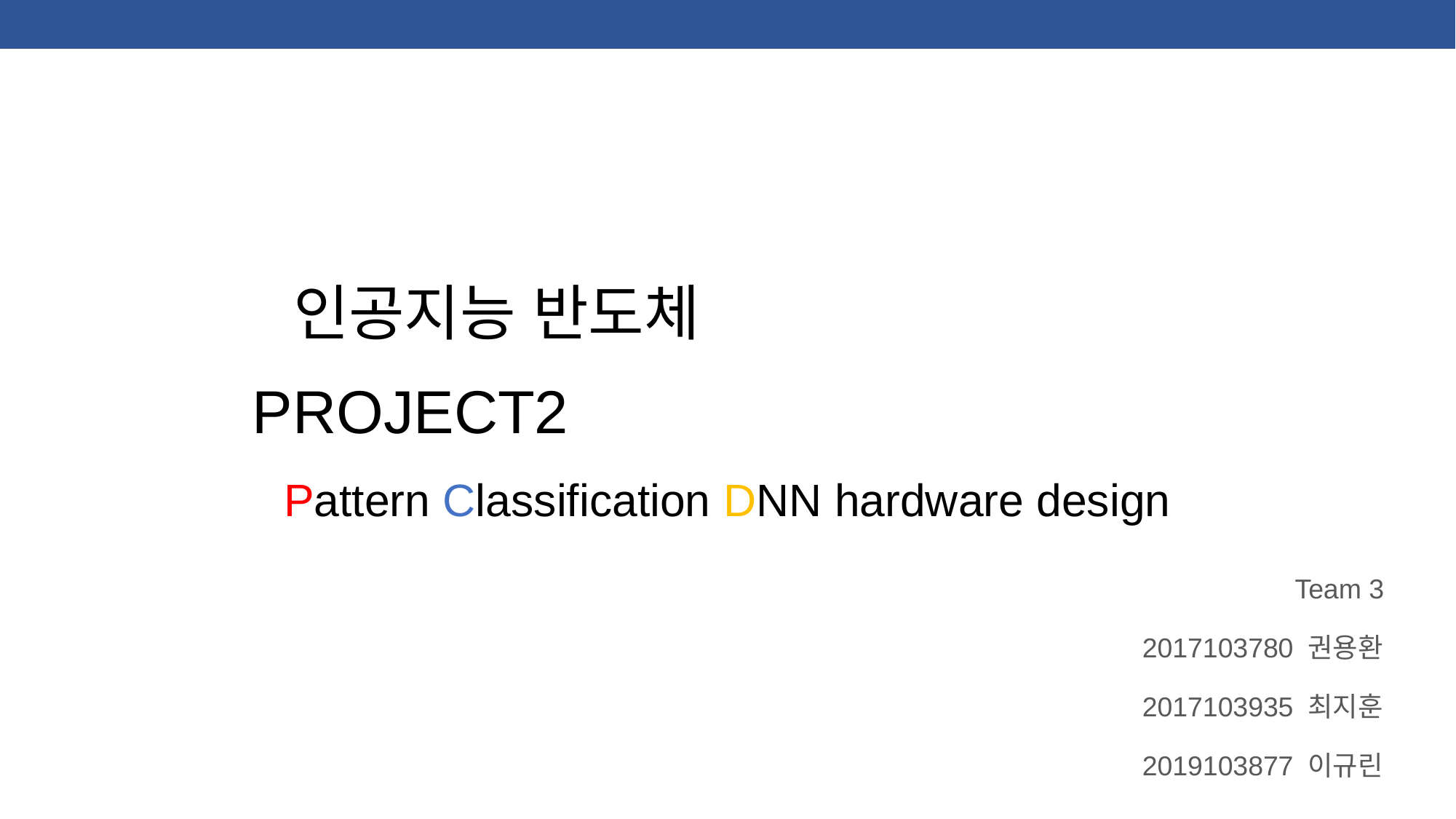

인공지능 반도체
PROJECT2
Pattern Classification DNN hardware design
Team 3
2017103780 권용환
2017103935 최지훈
2019103877 이규린